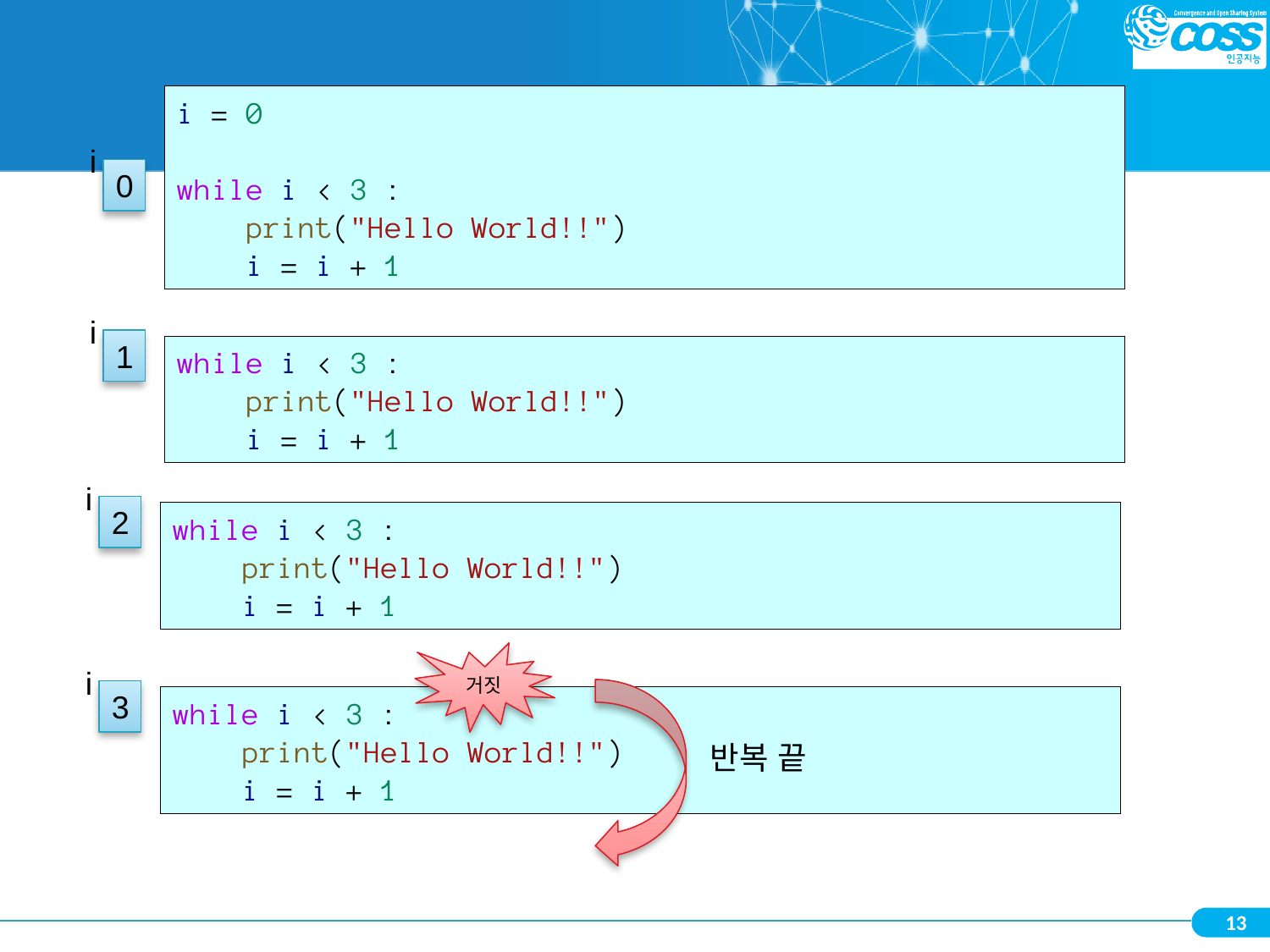

i = 0
while i < 3 :
    print("Hello World!!")
    i = i + 1
i
0
i
1
while i < 3 :
    print("Hello World!!")
    i = i + 1
i
2
while i < 3 :
    print("Hello World!!")
    i = i + 1
거짓
i
3

while i < 3 :
    print("Hello World!!")
    i = i + 1
반복 끝